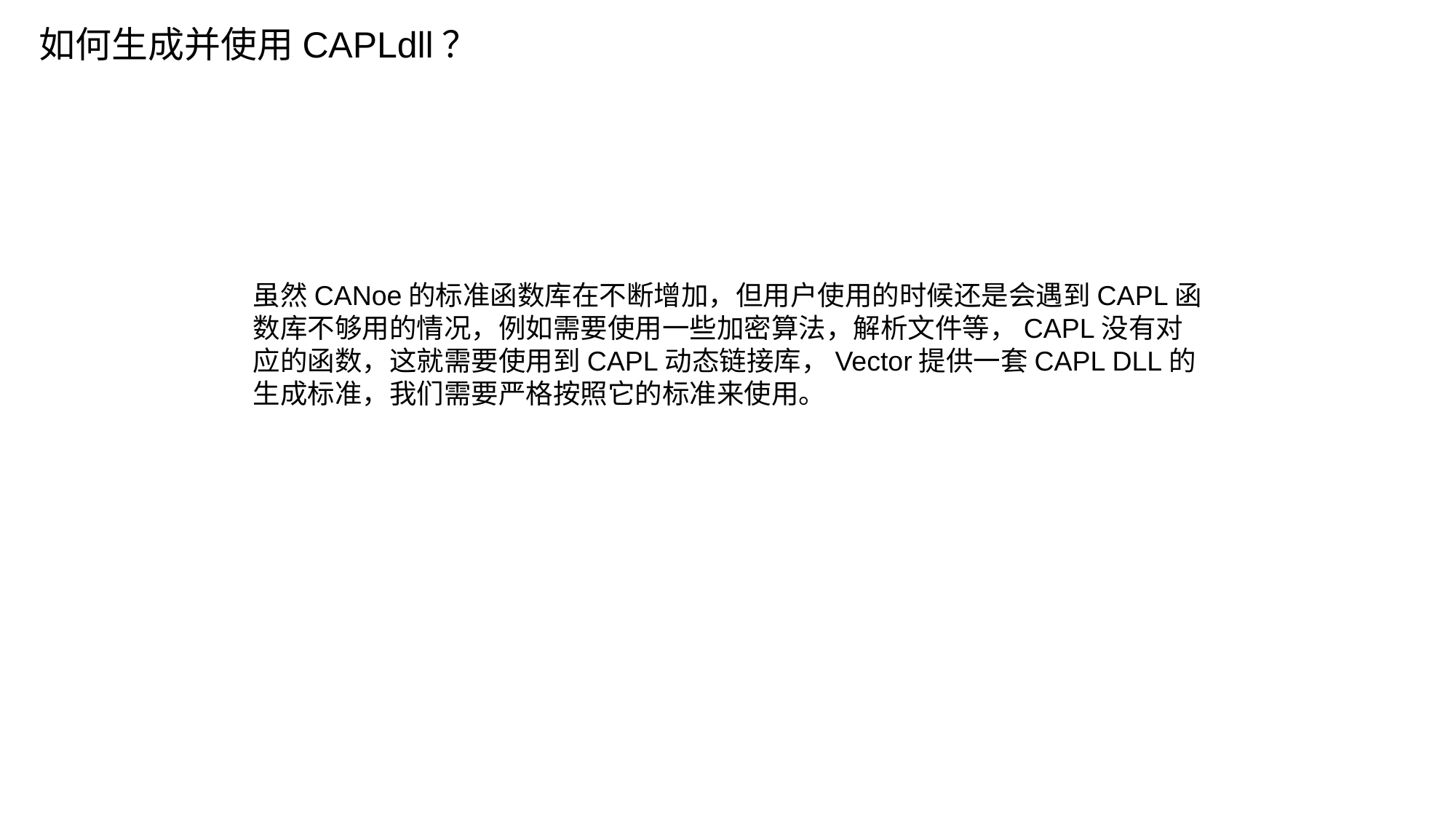

# 如何生成并使用CAPLdll？
虽然CANoe的标准函数库在不断增加，但用户使用的时候还是会遇到CAPL函数库不够用的情况，例如需要使用一些加密算法，解析文件等，CAPL没有对应的函数，这就需要使用到CAPL动态链接库，Vector提供一套CAPL DLL的生成标准，我们需要严格按照它的标准来使用。